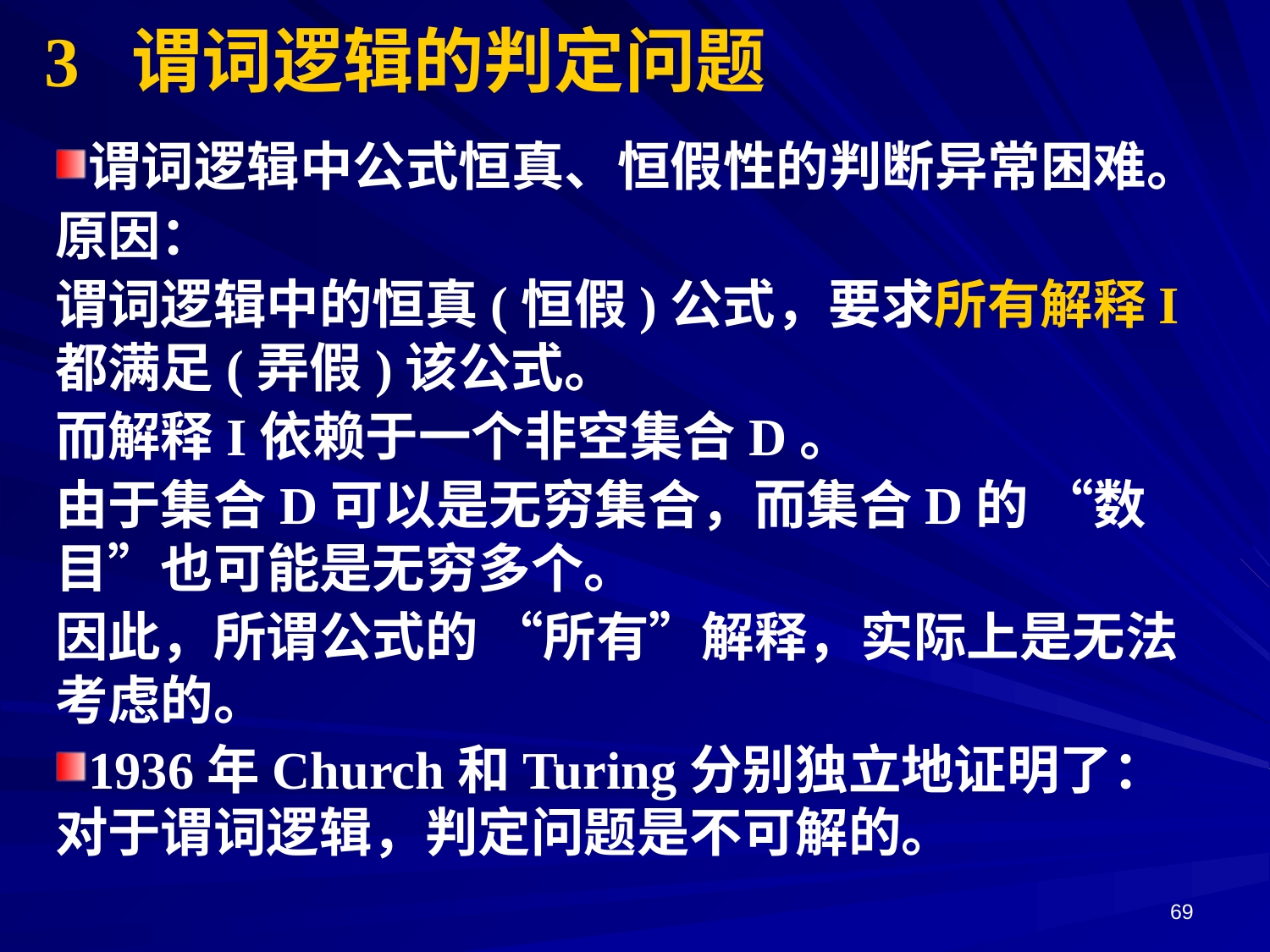

# 3  谓词逻辑的判定问题
谓词逻辑中公式恒真、恒假性的判断异常困难。
原因：
谓词逻辑中的恒真(恒假)公式，要求所有解释I都满足(弄假)该公式。
而解释I依赖于一个非空集合D。
由于集合D可以是无穷集合，而集合D的 “数目”也可能是无穷多个。
因此，所谓公式的 “所有”解释，实际上是无法考虑的。
1936年Church和Turing分别独立地证明了：对于谓词逻辑，判定问题是不可解的。
69